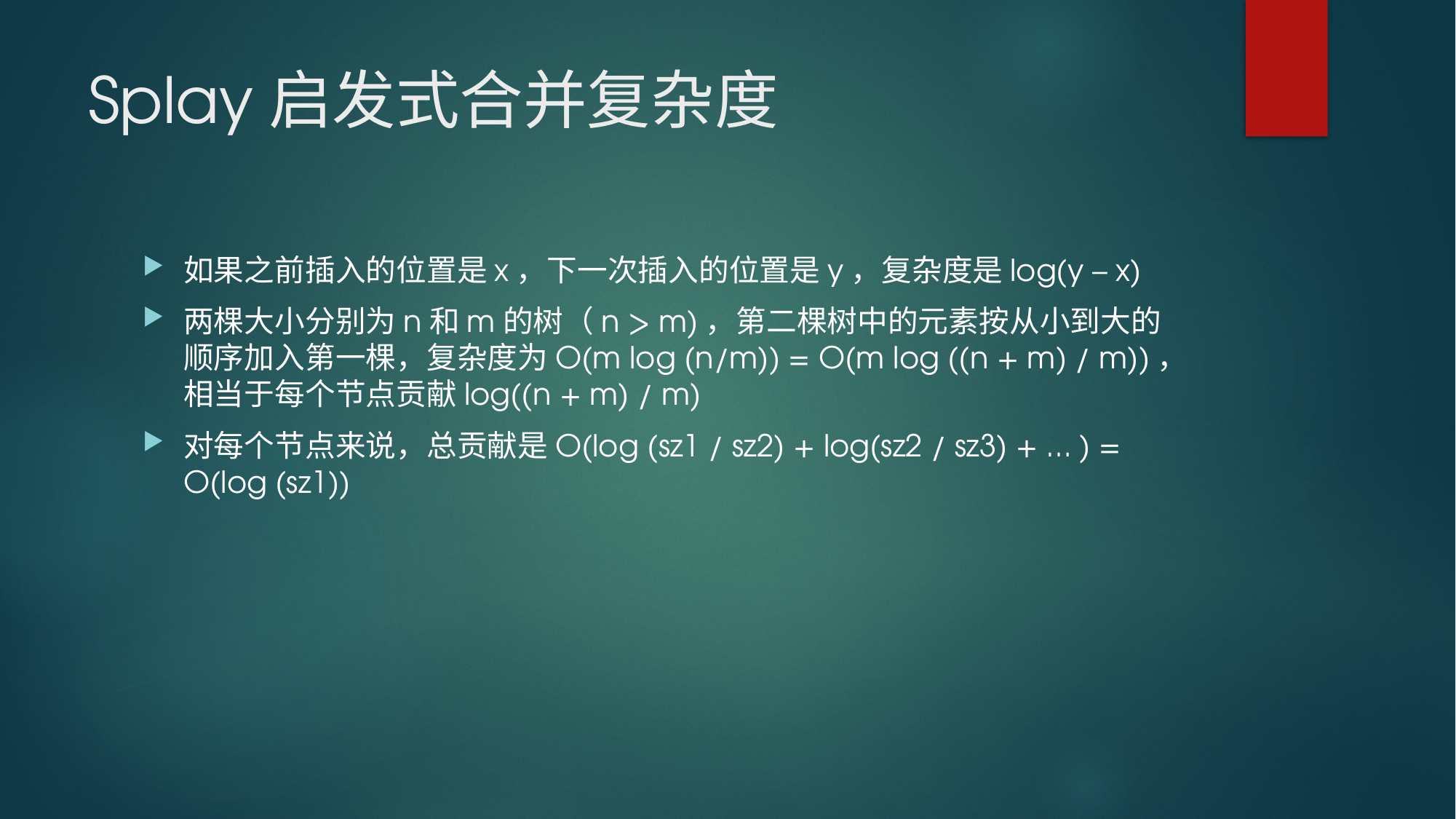

# Splay启发式合并复杂度
如果之前插入的位置是x，下一次插入的位置是y，复杂度是log(y – x)
两棵大小分别为n和m的树（n > m)，第二棵树中的元素按从小到大的顺序加入第一棵，复杂度为O(m log (n/m)) = O(m log ((n + m) / m))，相当于每个节点贡献log((n + m) / m)
对每个节点来说，总贡献是O(log (sz1 / sz2) + log(sz2 / sz3) + … ) = O(log (sz1))